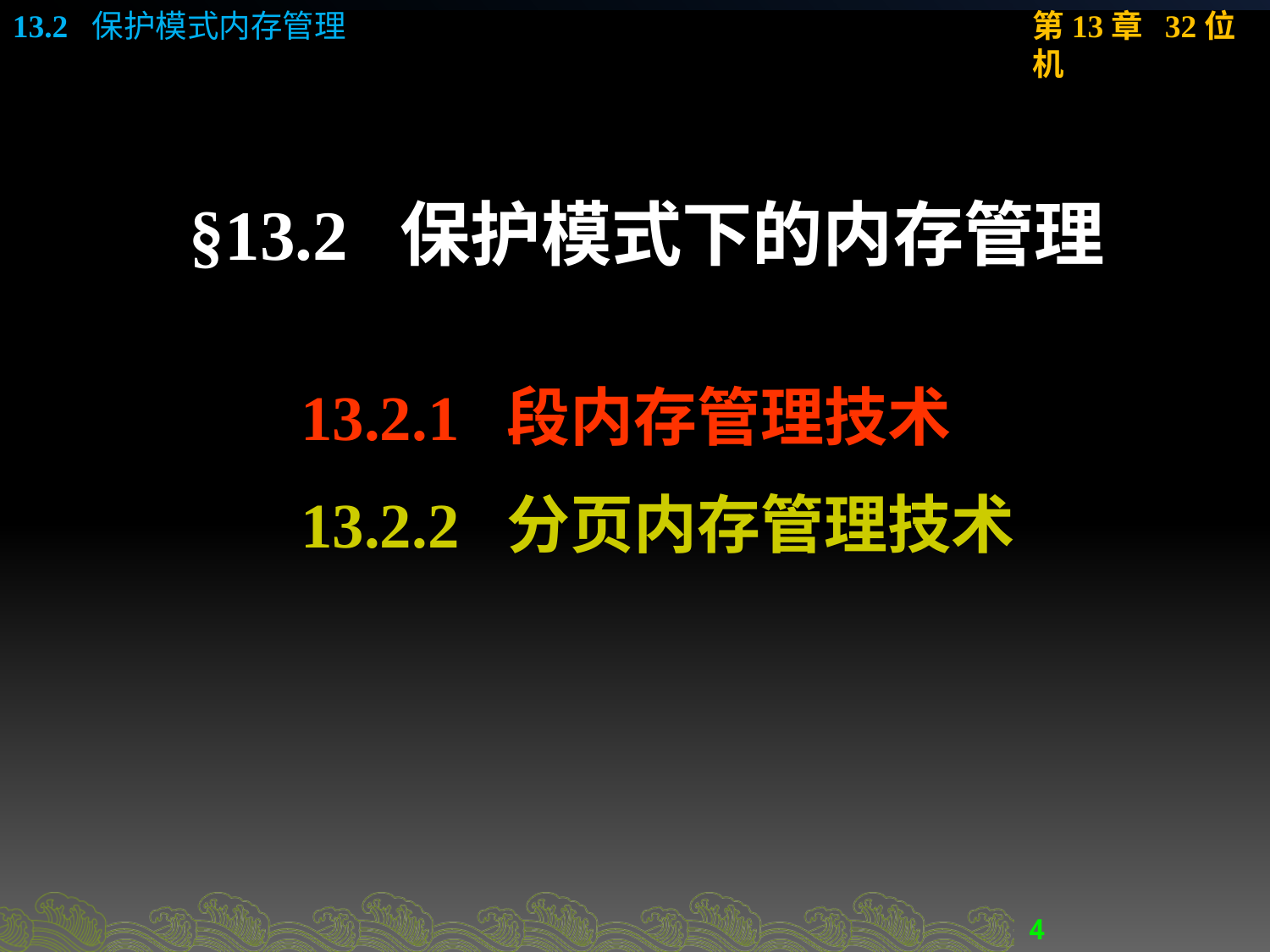

# §13.2  保护模式下的内存管理
13.2.1  段内存管理技术
13.2.2  分页内存管理技术